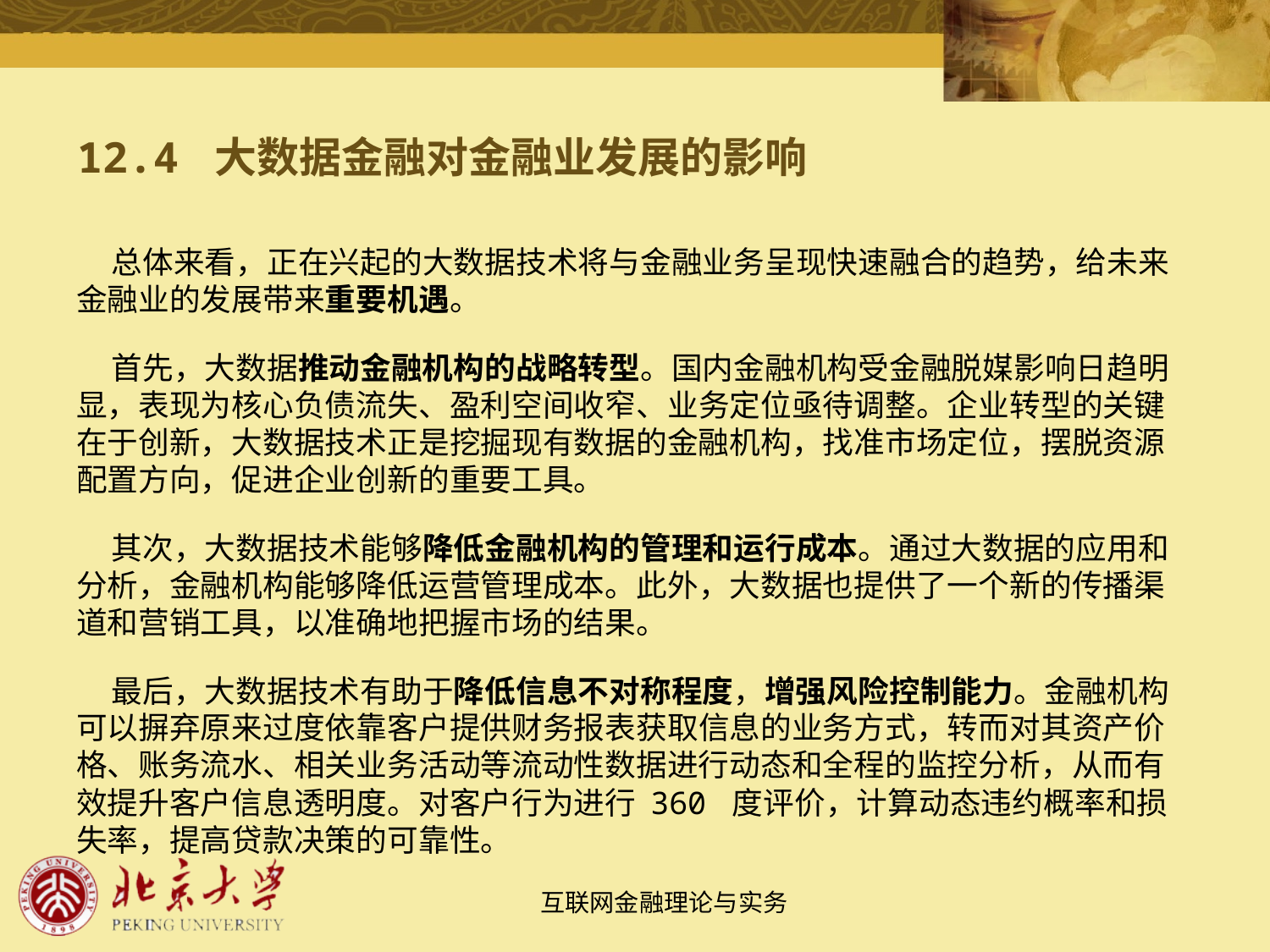

# 12.4 大数据金融对金融业发展的影响
    总体来看，正在兴起的大数据技术将与金融业务呈现快速融合的趋势，给未来金融业的发展带来重要机遇。
    首先，大数据推动金融机构的战略转型。国内金融机构受金融脱媒影响日趋明显，表现为核心负债流失、盈利空间收窄、业务定位亟待调整。企业转型的关键在于创新，大数据技术正是挖掘现有数据的金融机构，找准市场定位，摆脱资源配置方向，促进企业创新的重要工具。
    其次，大数据技术能够降低金融机构的管理和运行成本。通过大数据的应用和分析，金融机构能够降低运营管理成本。此外，大数据也提供了一个新的传播渠道和营销工具，以准确地把握市场的结果。
    最后，大数据技术有助于降低信息不对称程度，增强风险控制能力。金融机构可以摒弃原来过度依靠客户提供财务报表获取信息的业务方式，转而对其资产价格、账务流水、相关业务活动等流动性数据进行动态和全程的监控分析，从而有效提升客户信息透明度。对客户行为进行 360 度评价，计算动态违约概率和损失率，提高贷款决策的可靠性。

28